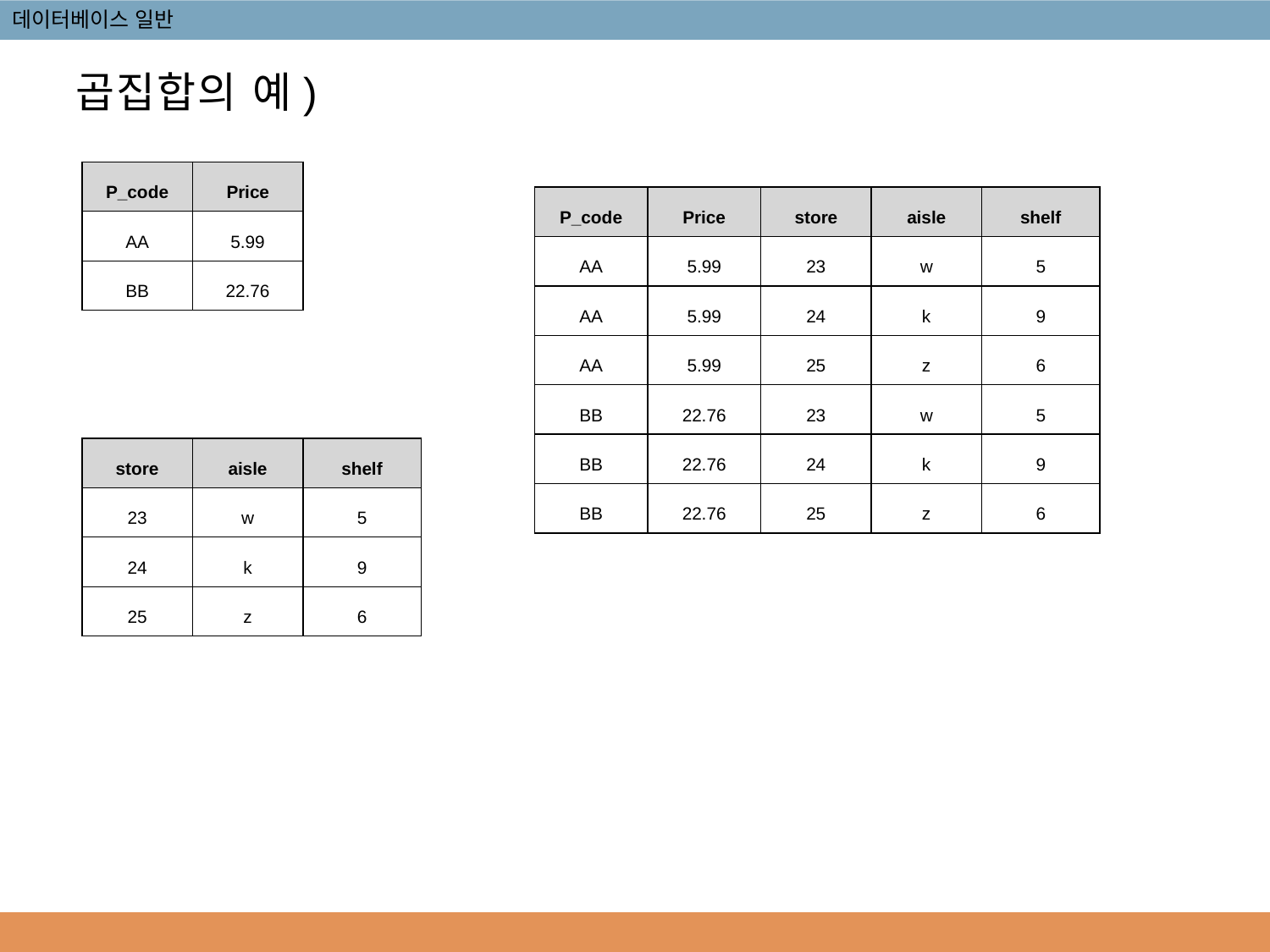

곱집합의 예)
| P\_code | Price |
| --- | --- |
| AA | 5.99 |
| BB | 22.76 |
| P\_code | Price | store | aisle | shelf |
| --- | --- | --- | --- | --- |
| AA | 5.99 | 23 | w | 5 |
| AA | 5.99 | 24 | k | 9 |
| AA | 5.99 | 25 | z | 6 |
| BB | 22.76 | 23 | w | 5 |
| BB | 22.76 | 24 | k | 9 |
| BB | 22.76 | 25 | z | 6 |
| store | aisle | shelf |
| --- | --- | --- |
| 23 | w | 5 |
| 24 | k | 9 |
| 25 | z | 6 |